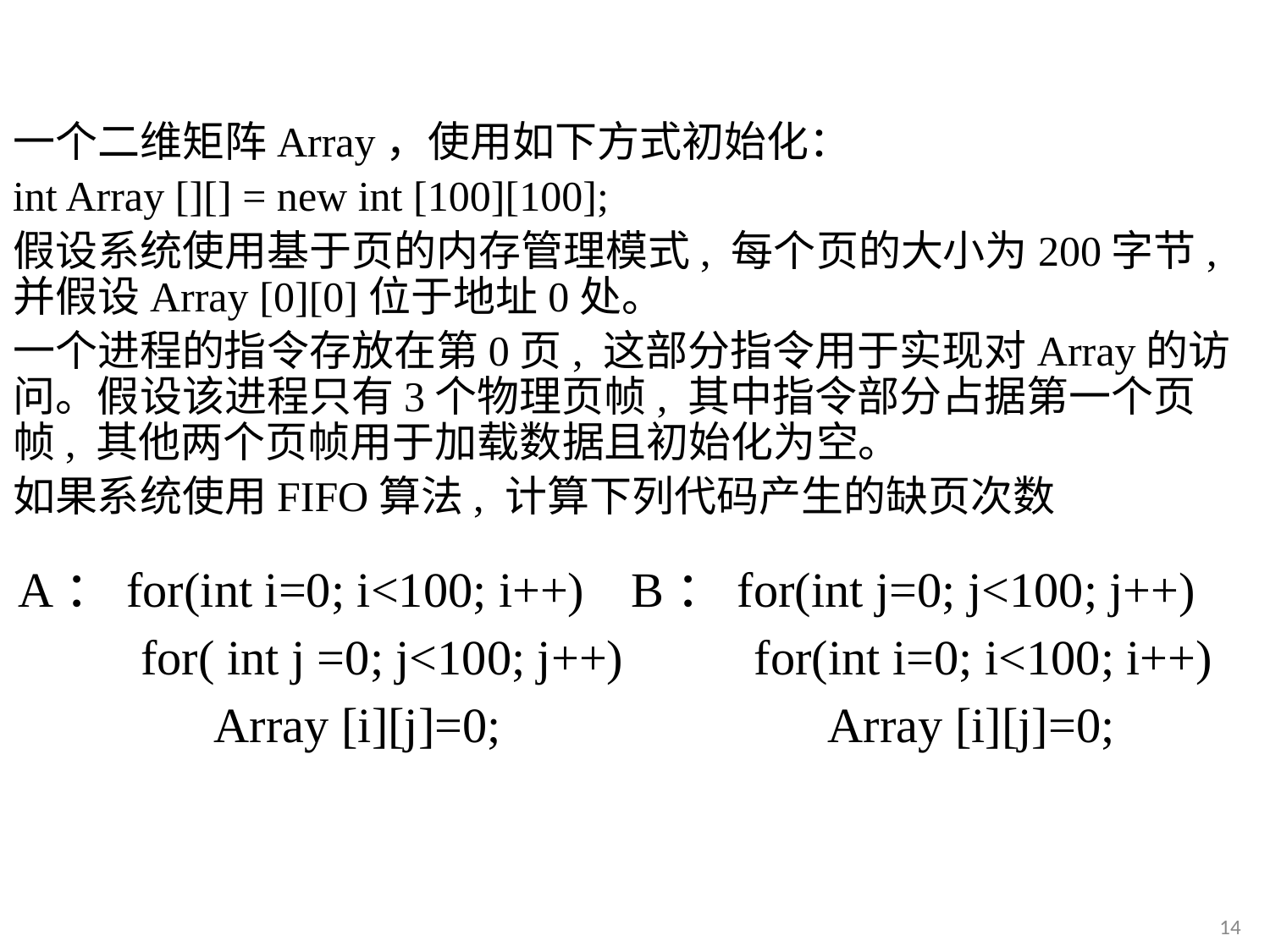

一个二维矩阵Array，使用如下方式初始化：
int Array [][] = new int [100][100];
假设系统使用基于页的内存管理模式, 每个页的大小为200字节, 并假设Array [0][0]位于地址0处。
一个进程的指令存放在第0页, 这部分指令用于实现对Array的访问。假设该进程只有3个物理页帧, 其中指令部分占据第一个页帧, 其他两个页帧用于加载数据且初始化为空。
如果系统使用FIFO算法, 计算下列代码产生的缺页次数
#
A：for(int i=0; i<100; i++)
          for( int j =0; j<100; j++)
                Array [i][j]=0;
B：for(int j=0; j<100; j++)
          for(int i=0; i<100; i++)
                Array [i][j]=0;
14